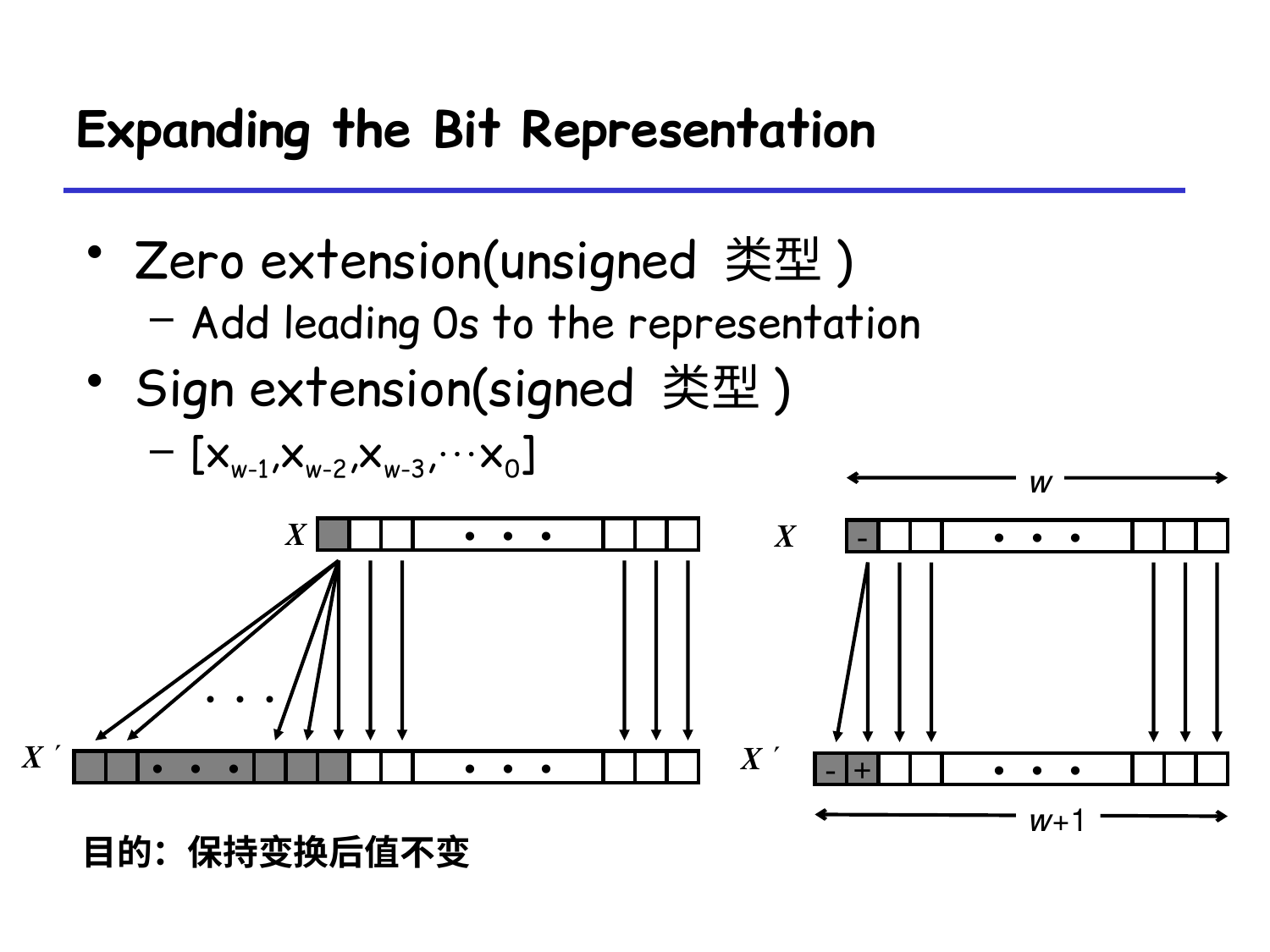

# Expanding the Bit Representation
Zero extension(unsigned 类型)
Add leading 0s to the representation
Sign extension(signed 类型)
[xw-1,xw-2,xw-3,…x0]
w

X
-

• • •

X ′
-
+

• • •

w+1

X

• • •

• • •
X ′

• • •

• • •

目的：保持变换后值不变
34